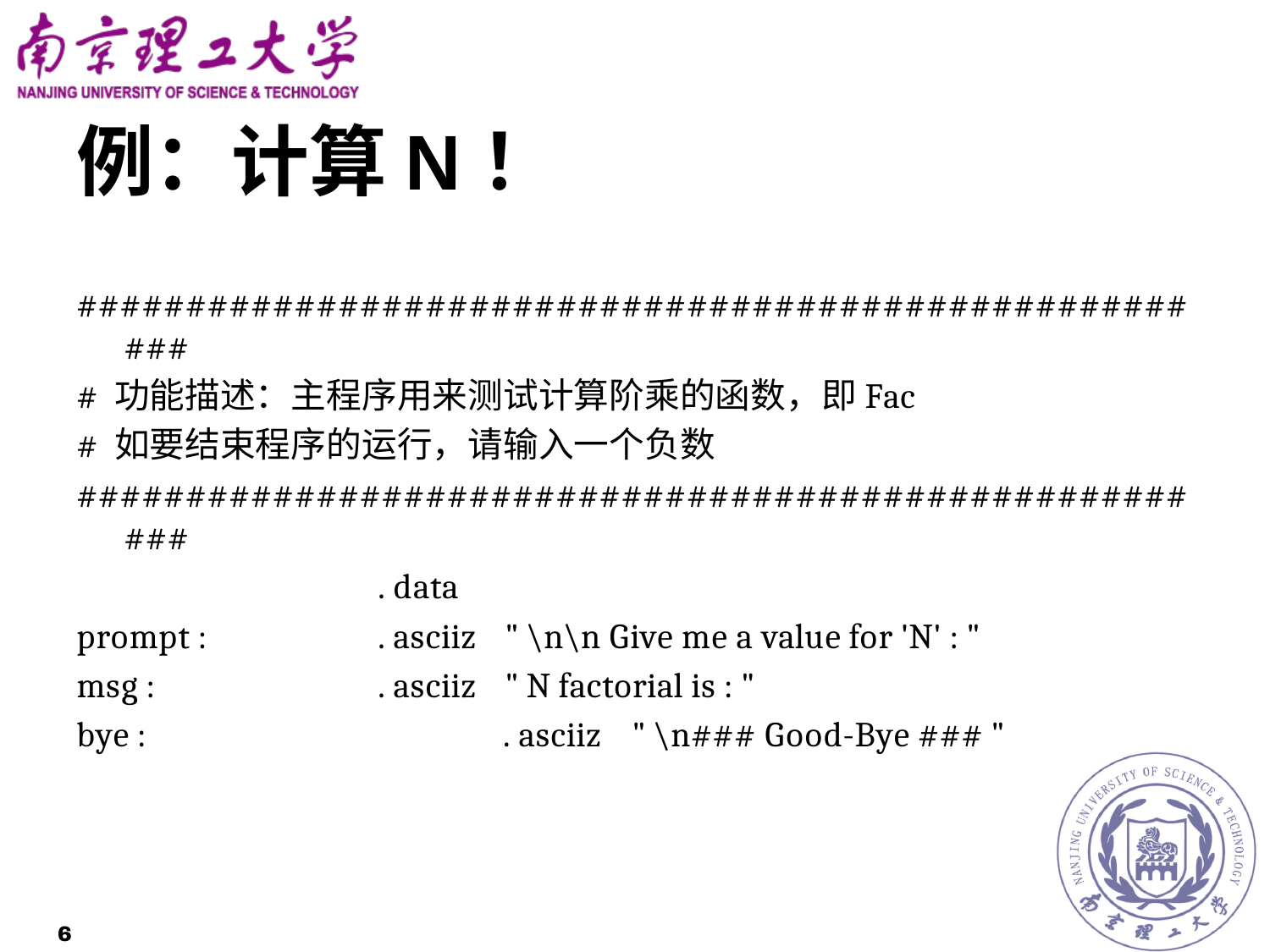

# 例：计算N！
######################################################
# 功能描述：主程序用来测试计算阶乘的函数，即Fac
# 如要结束程序的运行，请输入一个负数
######################################################
  			. data
prompt :		. asciiz	" \n\n Give me a value for 'N' : "
msg : 		. asciiz	" N factorial is : "
bye : 		                . asciiz	" \n### Good-Bye ### "

6